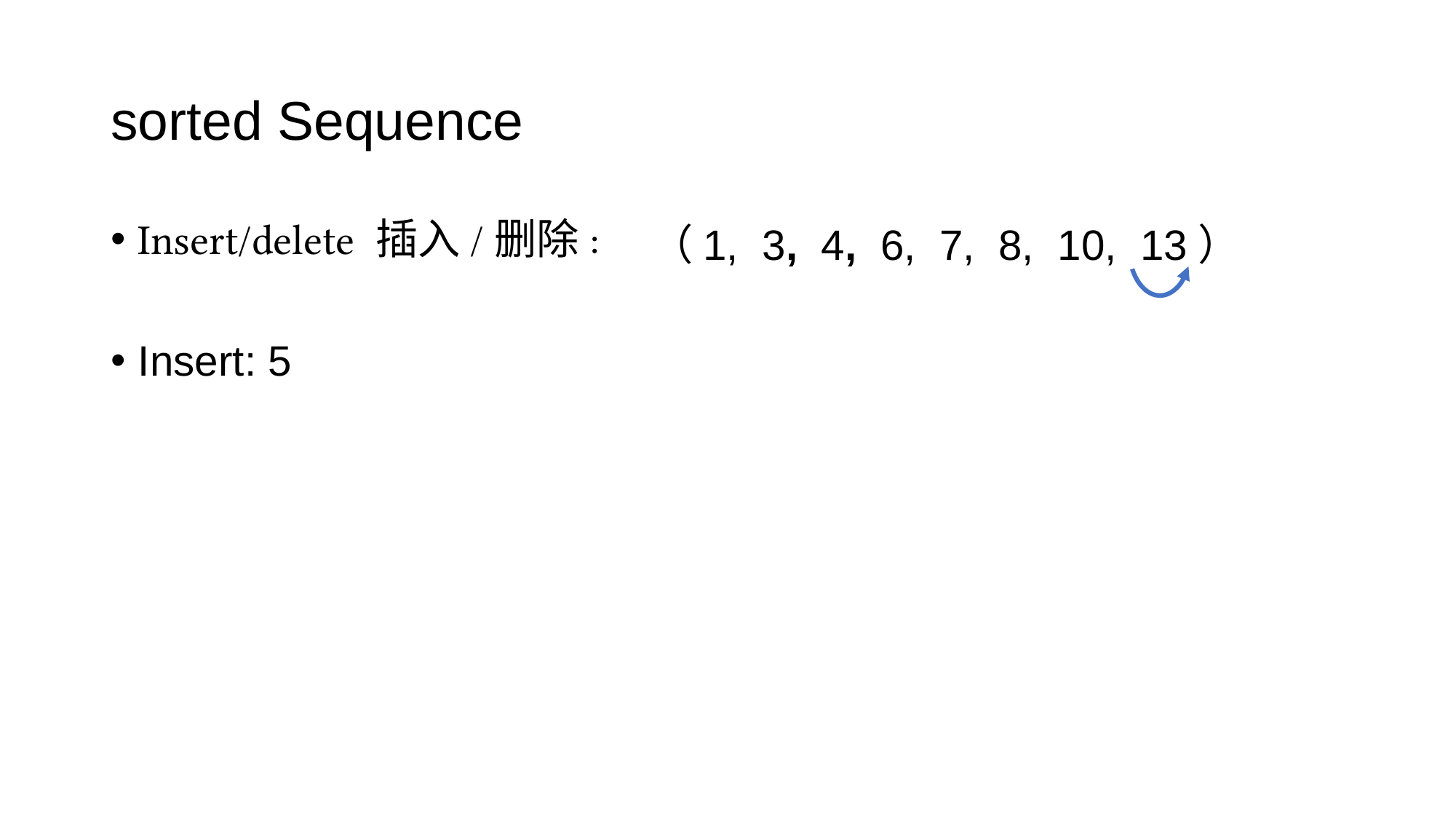

# sorted Sequence
Insert/delete 插入/删除:

Insert: 5
（1,  3,  4,  6,  7,  8,  10,  13）